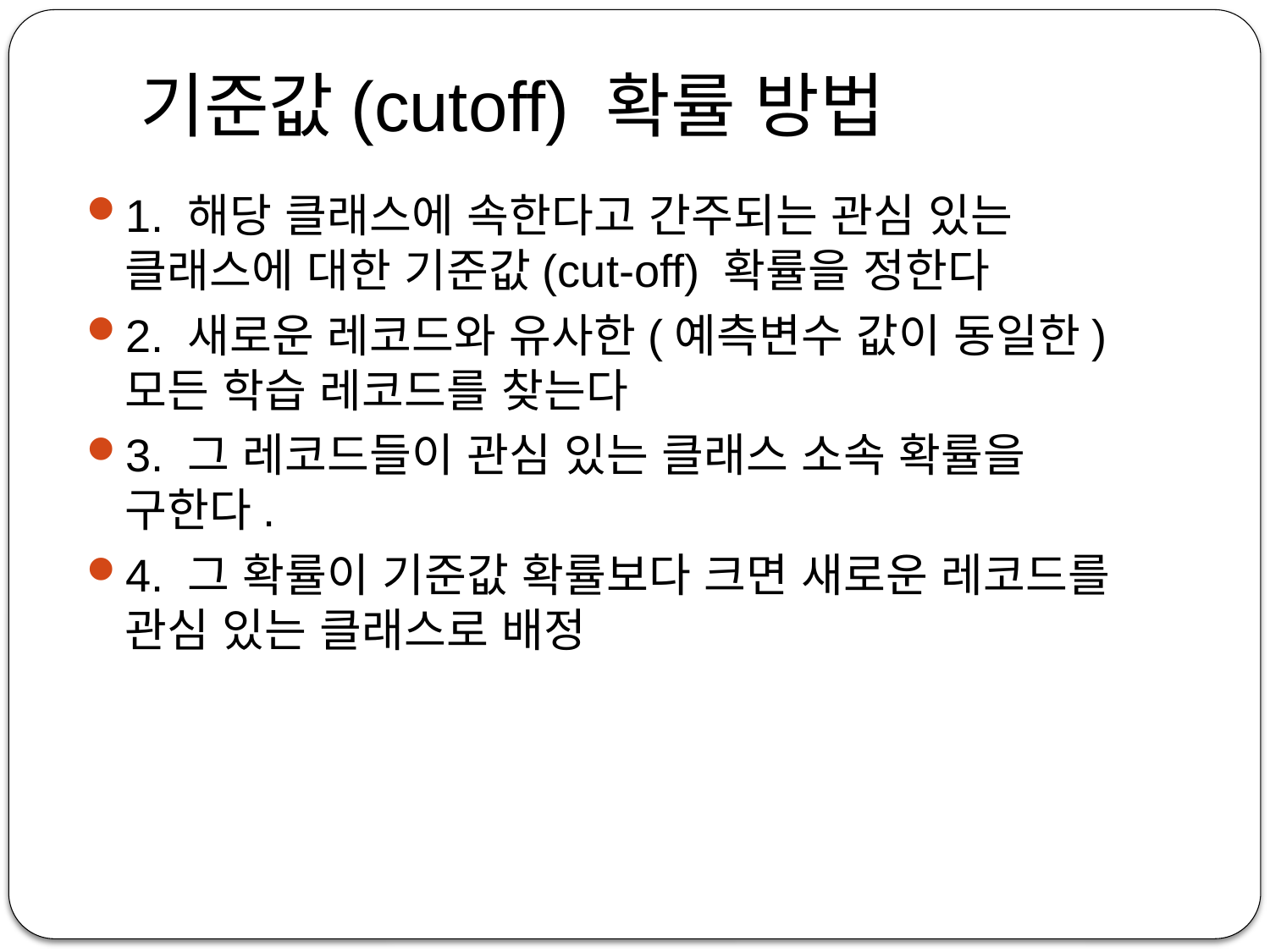

# 기준값(cutoff) 확률 방법
1. 해당 클래스에 속한다고 간주되는 관심 있는 클래스에 대한 기준값(cut-off) 확률을 정한다
2. 새로운 레코드와 유사한(예측변수 값이 동일한) 모든 학습 레코드를 찾는다
3. 그 레코드들이 관심 있는 클래스 소속 확률을 구한다.
4. 그 확률이 기준값 확률보다 크면 새로운 레코드를 관심 있는 클래스로 배정